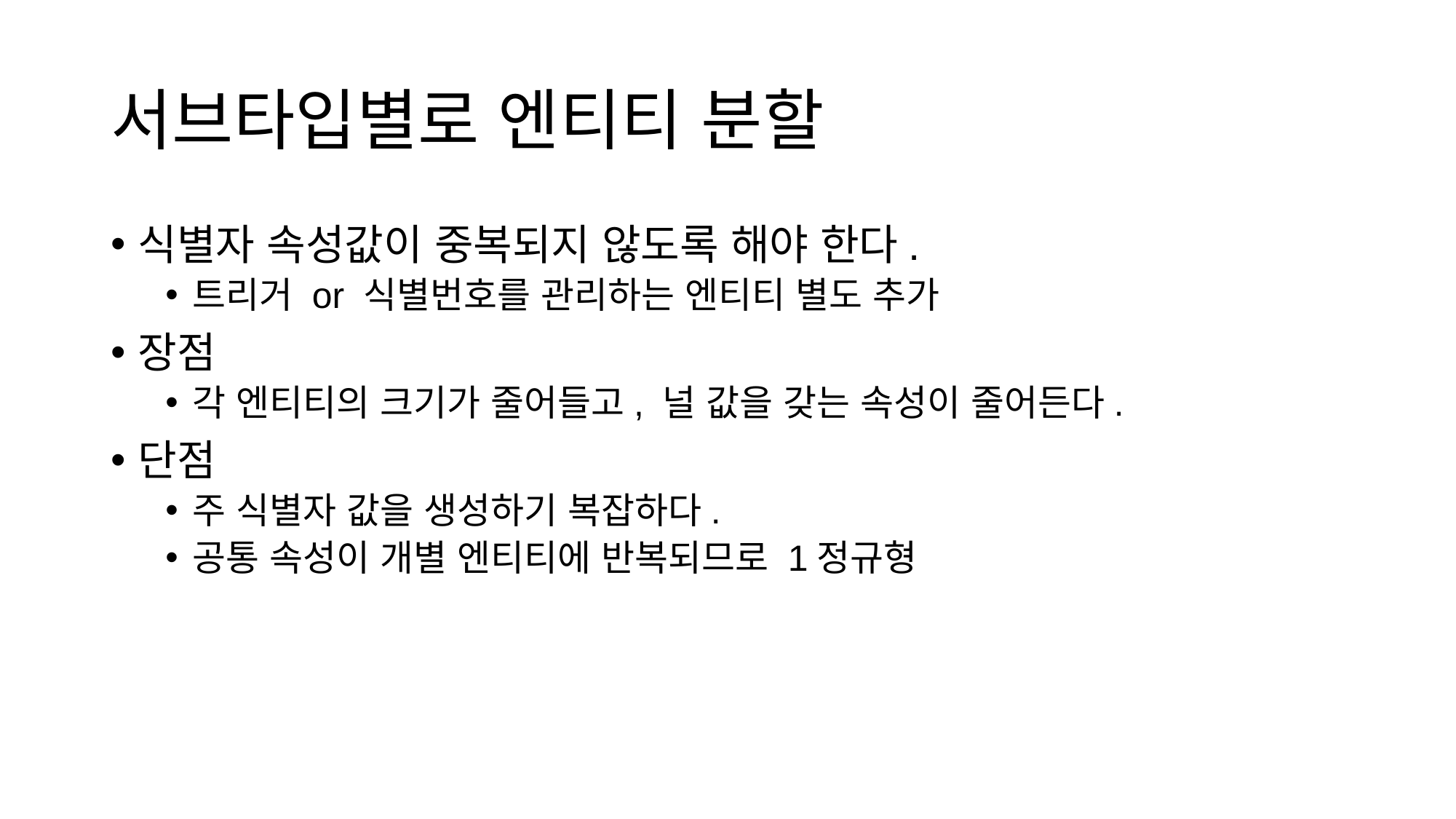

# 서브타입별로 엔티티 분할
식별자 속성값이 중복되지 않도록 해야 한다.
트리거 or 식별번호를 관리하는 엔티티 별도 추가
장점
각 엔티티의 크기가 줄어들고, 널 값을 갖는 속성이 줄어든다.
단점
주 식별자 값을 생성하기 복잡하다.
공통 속성이 개별 엔티티에 반복되므로 1정규형